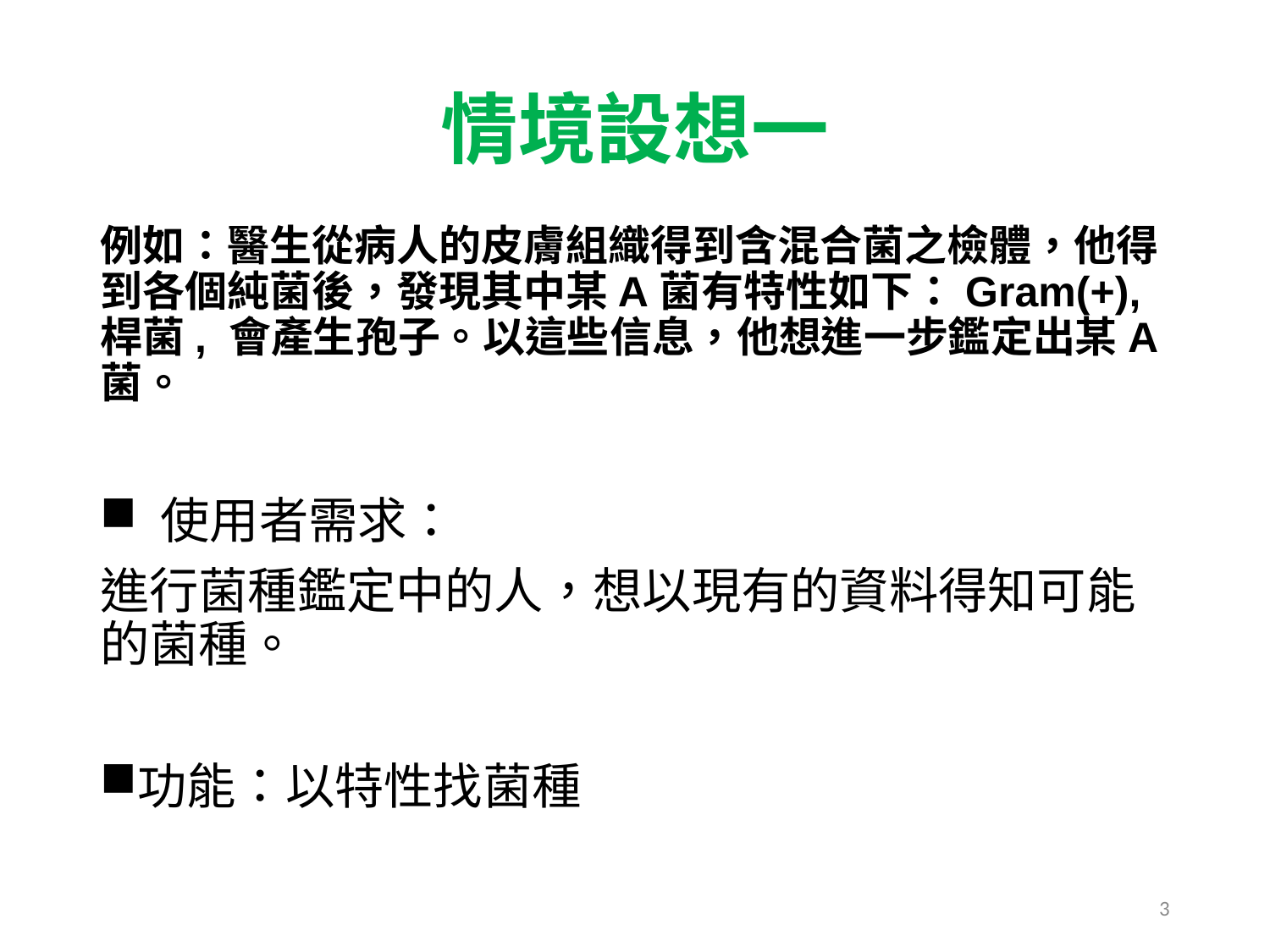

# 情境設想一

例如：醫生從病人的皮膚組織得到含混合菌之檢體，他得到各個純菌後，發現其中某A菌有特性如下：Gram(+), 桿菌, 會產生孢子。以這些信息，他想進一步鑑定出某A菌。

 使用者需求：
進行菌種鑑定中的人，想以現有的資料得知可能的菌種。

功能：以特性找菌種

3